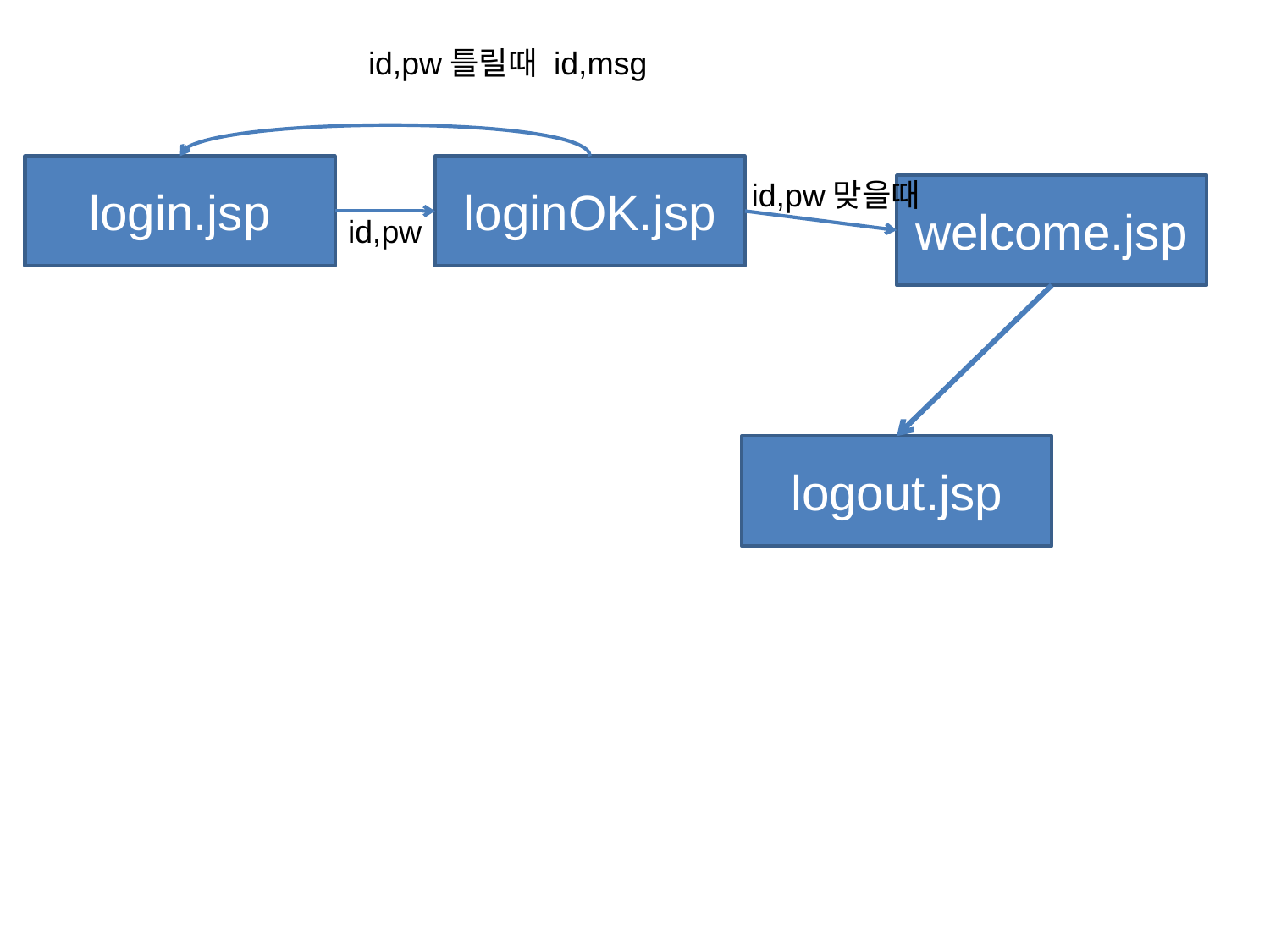

id,pw틀릴때 id,msg
login.jsp
loginOK.jsp
id,pw맞을때
welcome.jsp
id,pw
logout.jsp